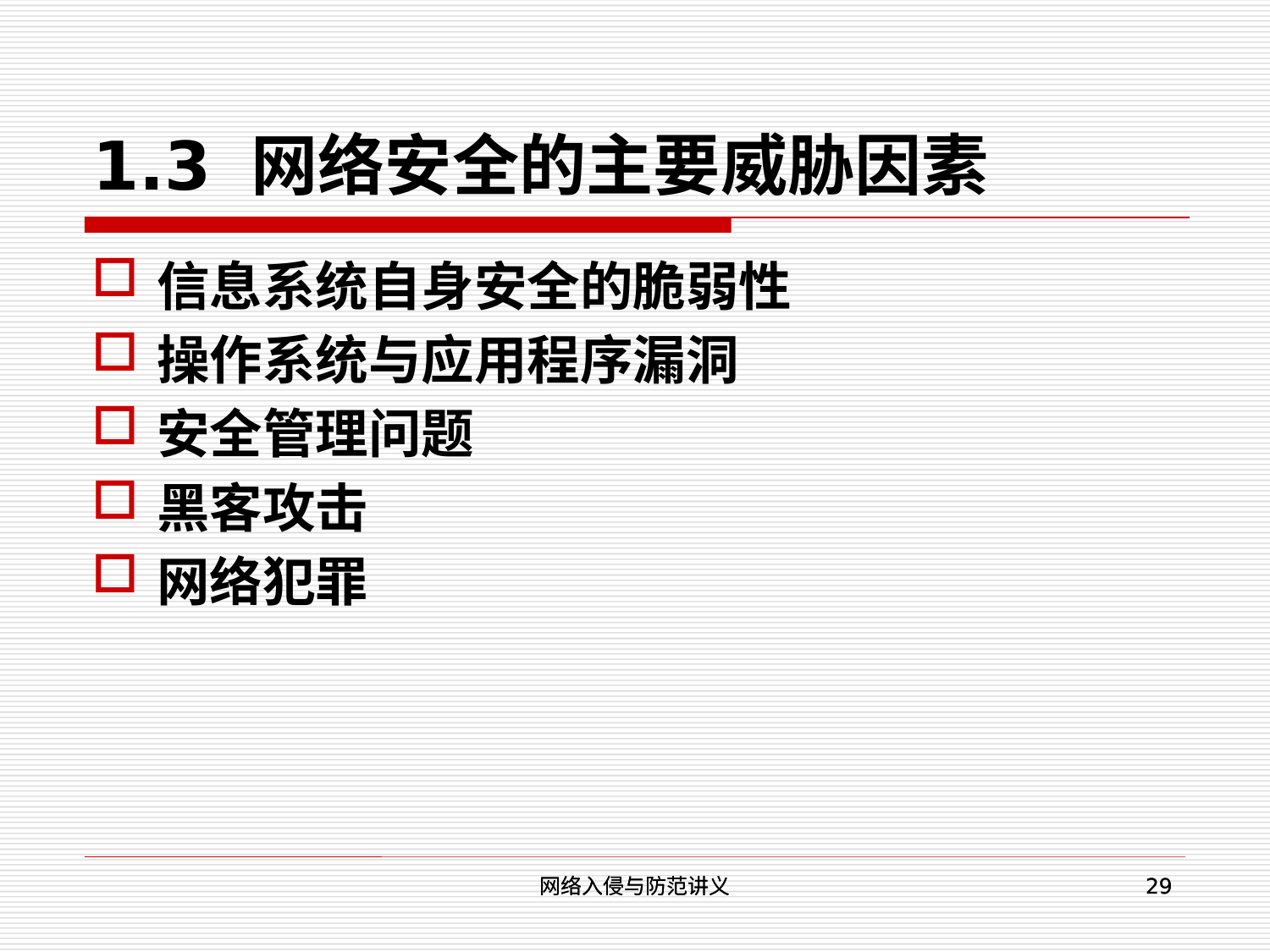

1.3 网络安全的主要威胁因素
信息系统自身安全的脆弱性
操作系统与应用程序漏洞
安全管理问题
黑客攻击
网络犯罪

网络入侵与防范讲义
网络入侵与防范讲义
29
29